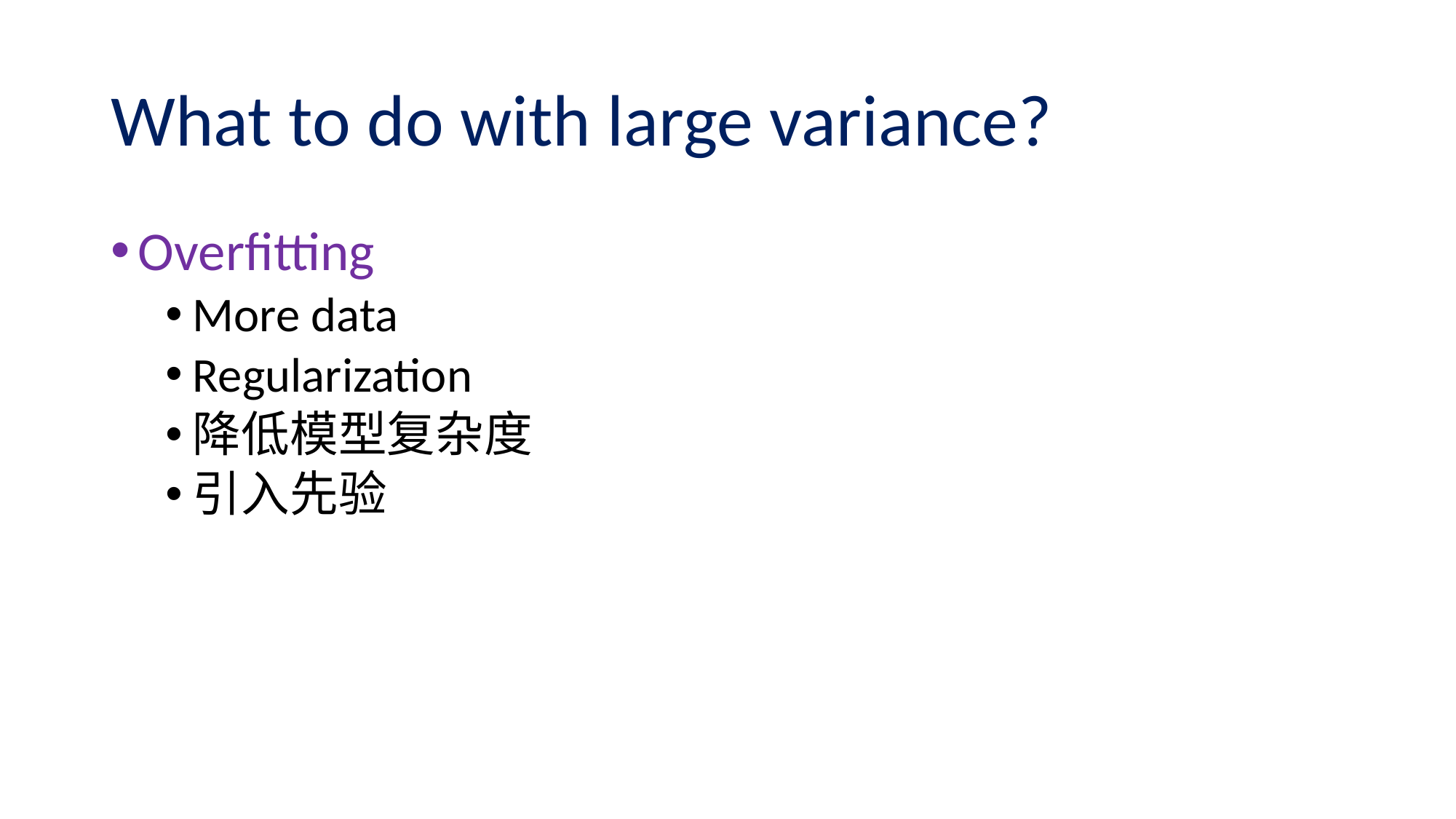

# What to do with large variance?
Overfitting
More data
Regularization
降低模型复杂度
引入先验